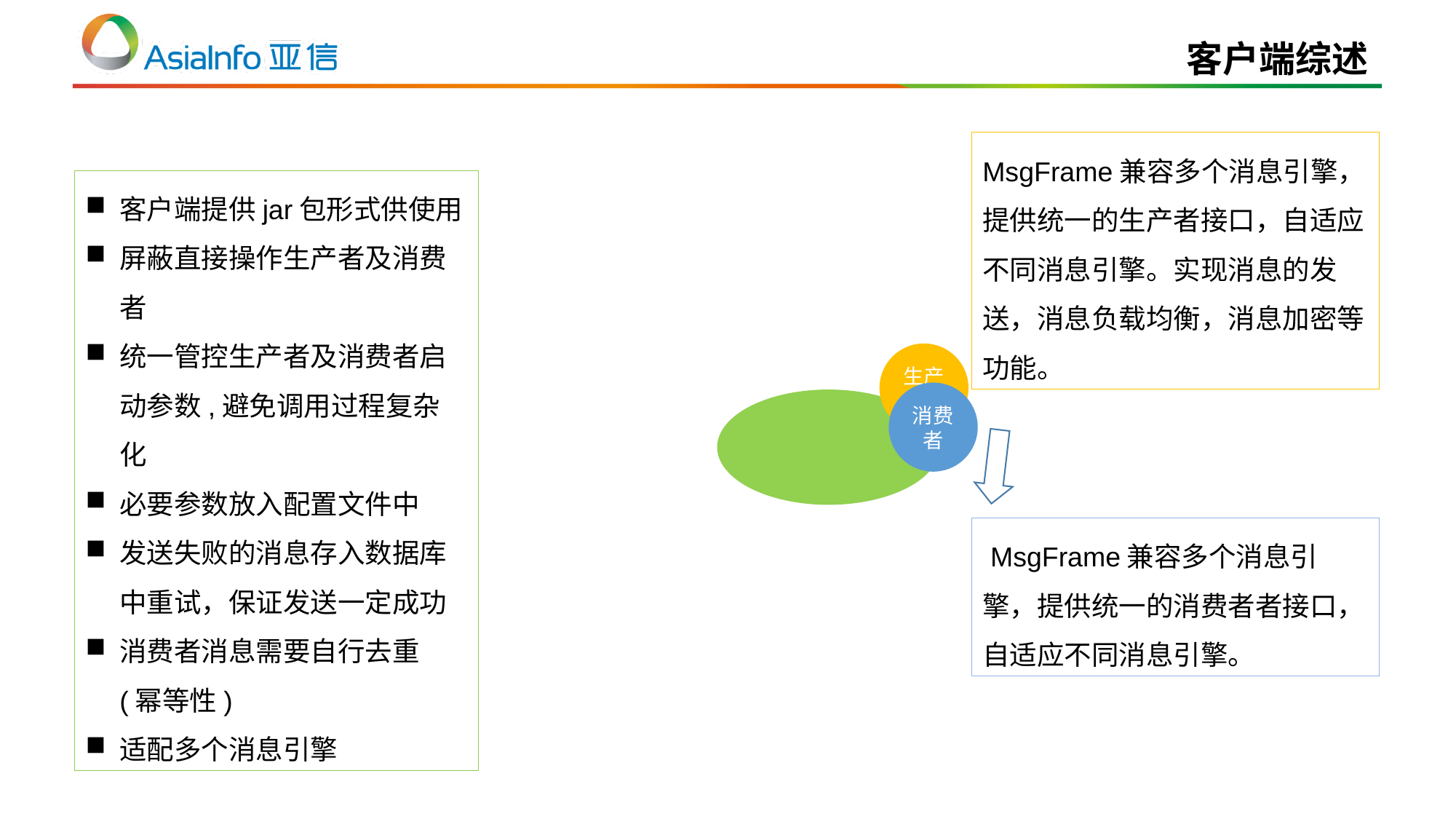

客户端综述
MsgFrame兼容多个消息引擎，提供统一的生产者接口，自适应不同消息引擎。实现消息的发送，消息负载均衡，消息加密等功能。
客户端提供jar包形式供使用
屏蔽直接操作生产者及消费者
统一管控生产者及消费者启动参数,避免调用过程复杂化
必要参数放入配置文件中
发送失败的消息存入数据库中重试，保证发送一定成功
消费者消息需要自行去重(幂等性)
适配多个消息引擎
生产者
消费者
客户端
 MsgFrame兼容多个消息引擎，提供统一的消费者者接口，自适应不同消息引擎。